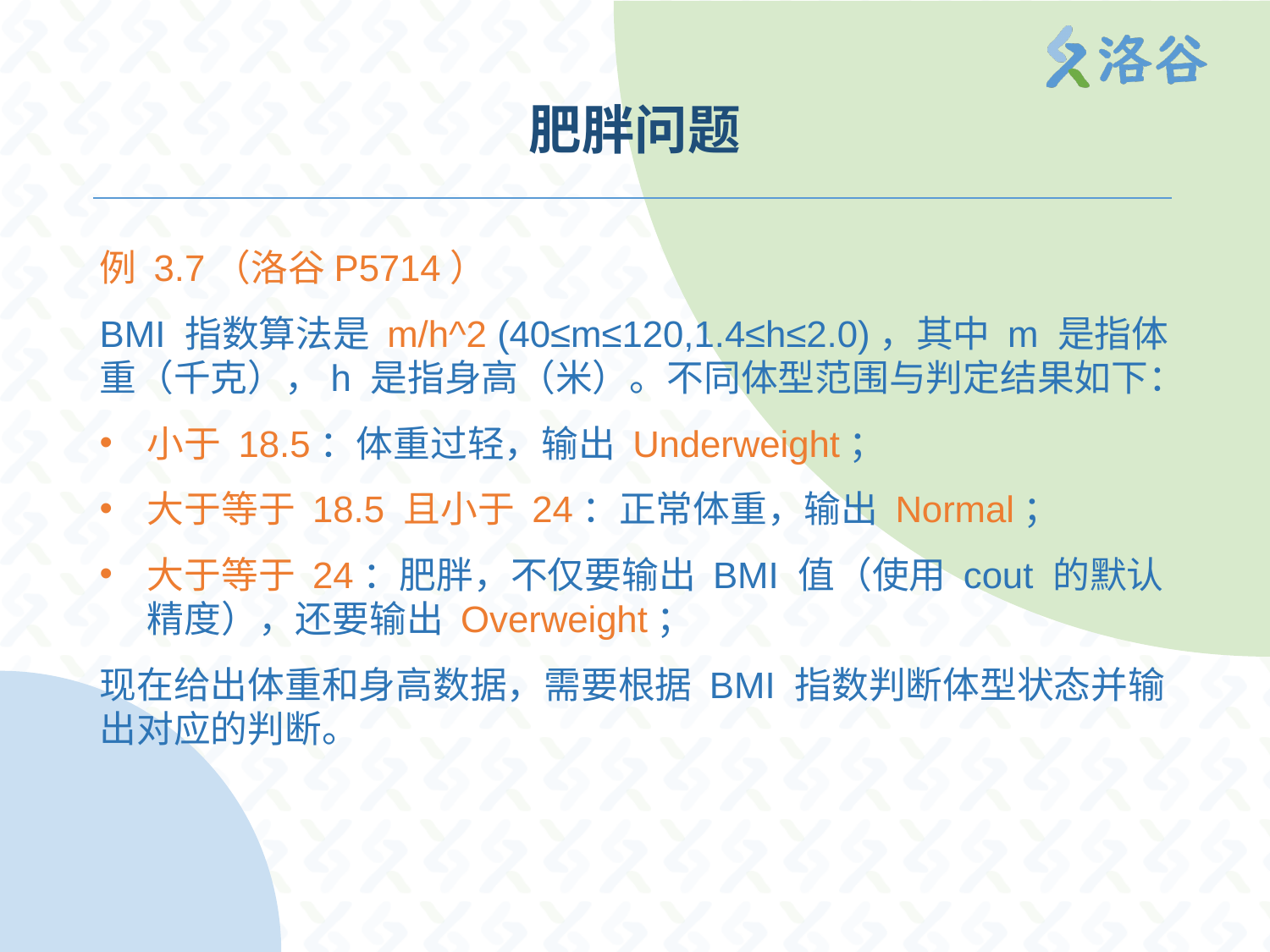

# 肥胖问题
例 3.7（洛谷P5714）
BMI 指数算法是 m/h^2 (40≤m≤120,1.4≤h≤2.0)，其中 m 是指体重（千克），h 是指身高（米）。不同体型范围与判定结果如下：
小于 18.5：体重过轻，输出 Underweight；
大于等于 18.5 且小于 24：正常体重，输出 Normal；
大于等于 24：肥胖，不仅要输出 BMI 值（使用 cout 的默认精度），还要输出 Overweight；
现在给出体重和身高数据，需要根据 BMI 指数判断体型状态并输出对应的判断。